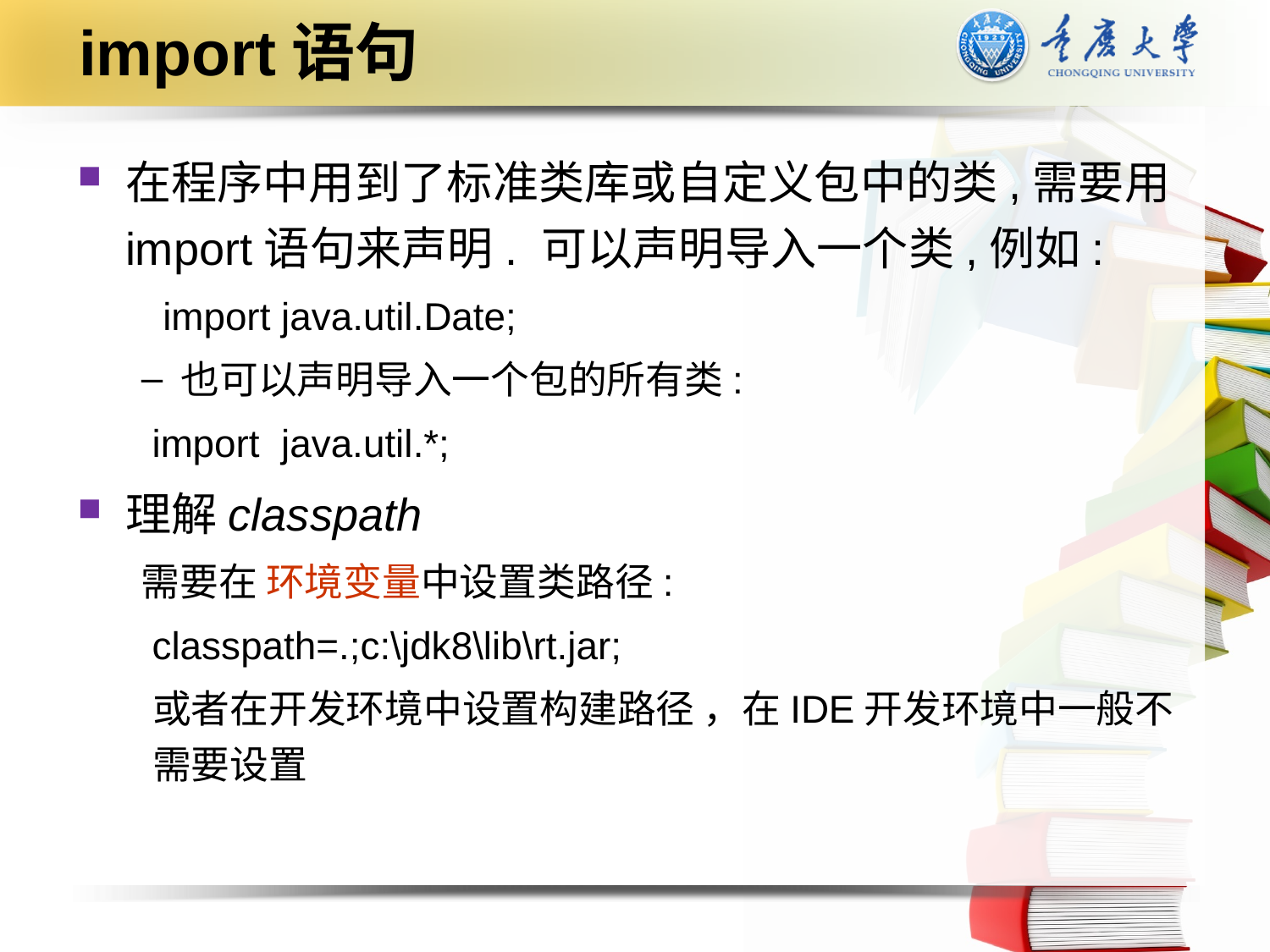

# import语句
在程序中用到了标准类库或自定义包中的类,需要用import语句来声明. 可以声明导入一个类,例如:
  import java.util.Date;
也可以声明导入一个包的所有类:
 import  java.util.*;
理解classpath
需要在 环境变量中设置类路径:
 classpath=.;c:\jdk8\lib\rt.jar;
或者在开发环境中设置构建路径 ，在IDE开发环境中一般不需要设置

27